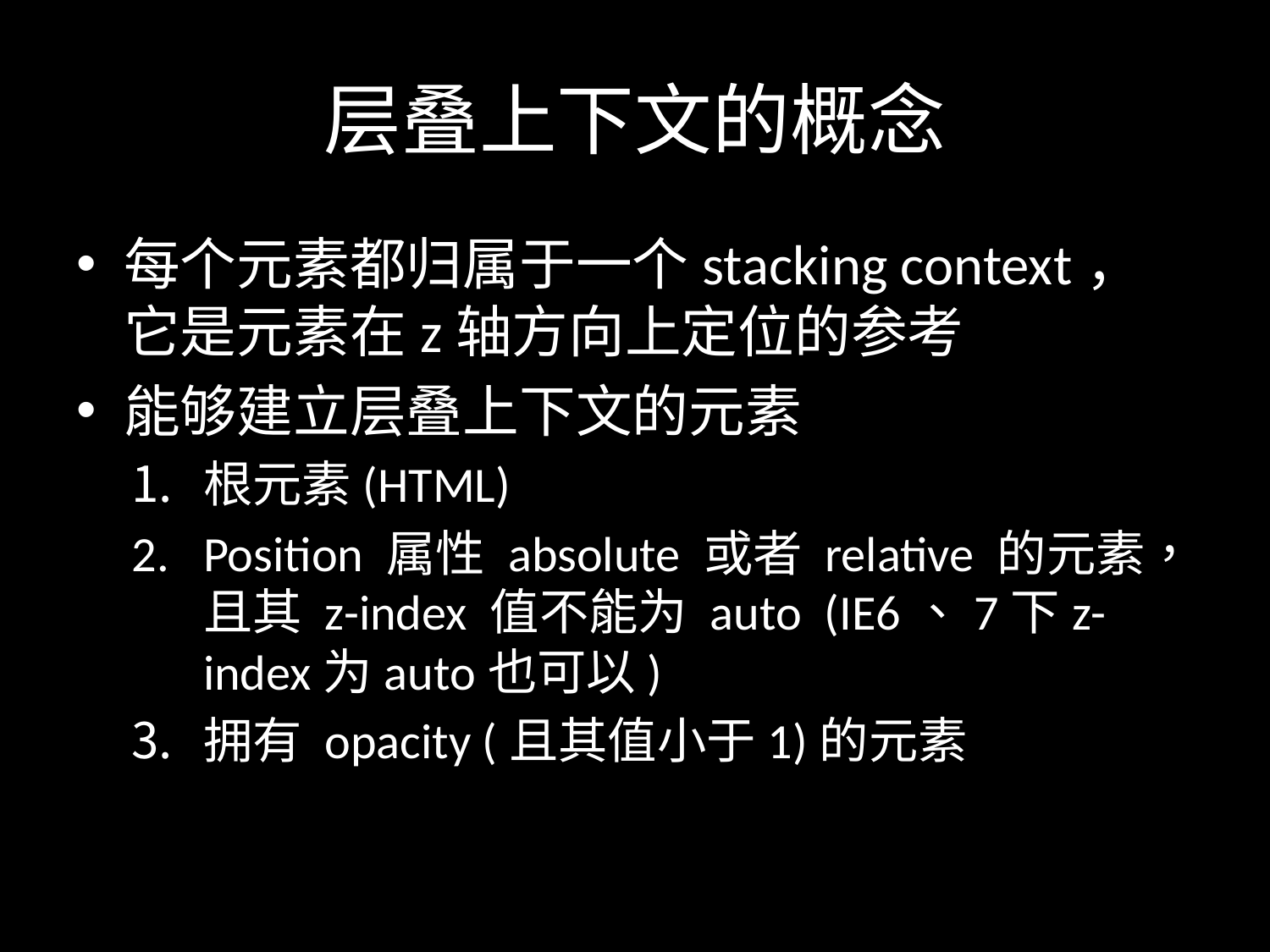

# 层叠上下文的概念
每个元素都归属于一个stacking context，它是元素在z轴方向上定位的参考
能够建立层叠上下文的元素
根元素(HTML)
Position 属性 absolute 或者 relative 的元素，且其 z-index 值不能为 auto  (IE6、7下z-index为auto也可以)
拥有 opacity (且其值小于1)的元素